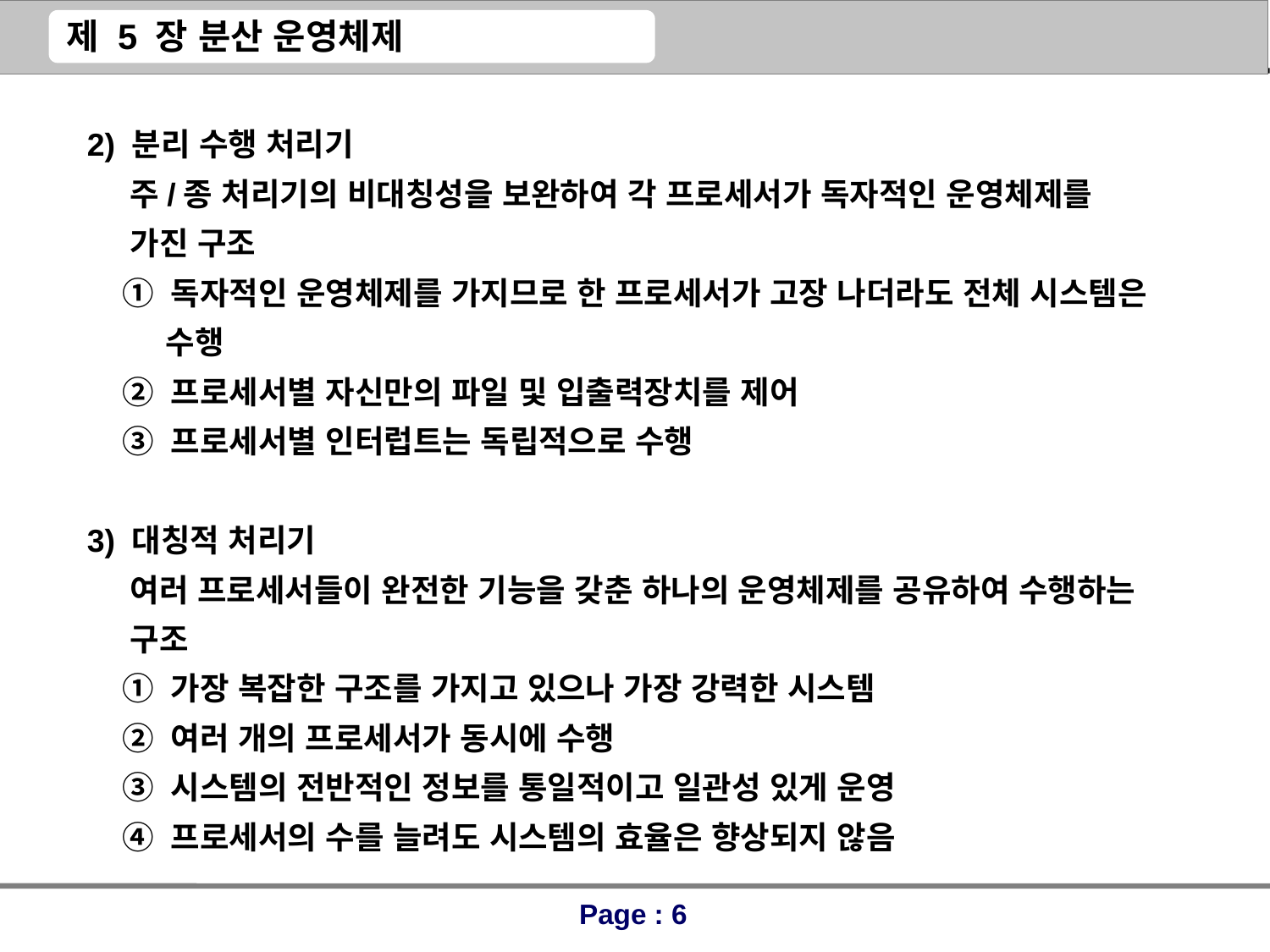

2) 분리 수행 처리기
    주/종 처리기의 비대칭성을 보완하여 각 프로세서가 독자적인 운영체제를
    가진 구조
    ① 독자적인 운영체제를 가지므로 한 프로세서가 고장 나더라도 전체 시스템은
        수행
    ② 프로세서별 자신만의 파일 및 입출력장치를 제어
    ③ 프로세서별 인터럽트는 독립적으로 수행

3) 대칭적 처리기
    여러 프로세서들이 완전한 기능을 갖춘 하나의 운영체제를 공유하여 수행하는
    구조
    ① 가장 복잡한 구조를 가지고 있으나 가장 강력한 시스템
    ② 여러 개의 프로세서가 동시에 수행
    ③ 시스템의 전반적인 정보를 통일적이고 일관성 있게 운영
    ④ 프로세서의 수를 늘려도 시스템의 효율은 향상되지 않음
Page : 6